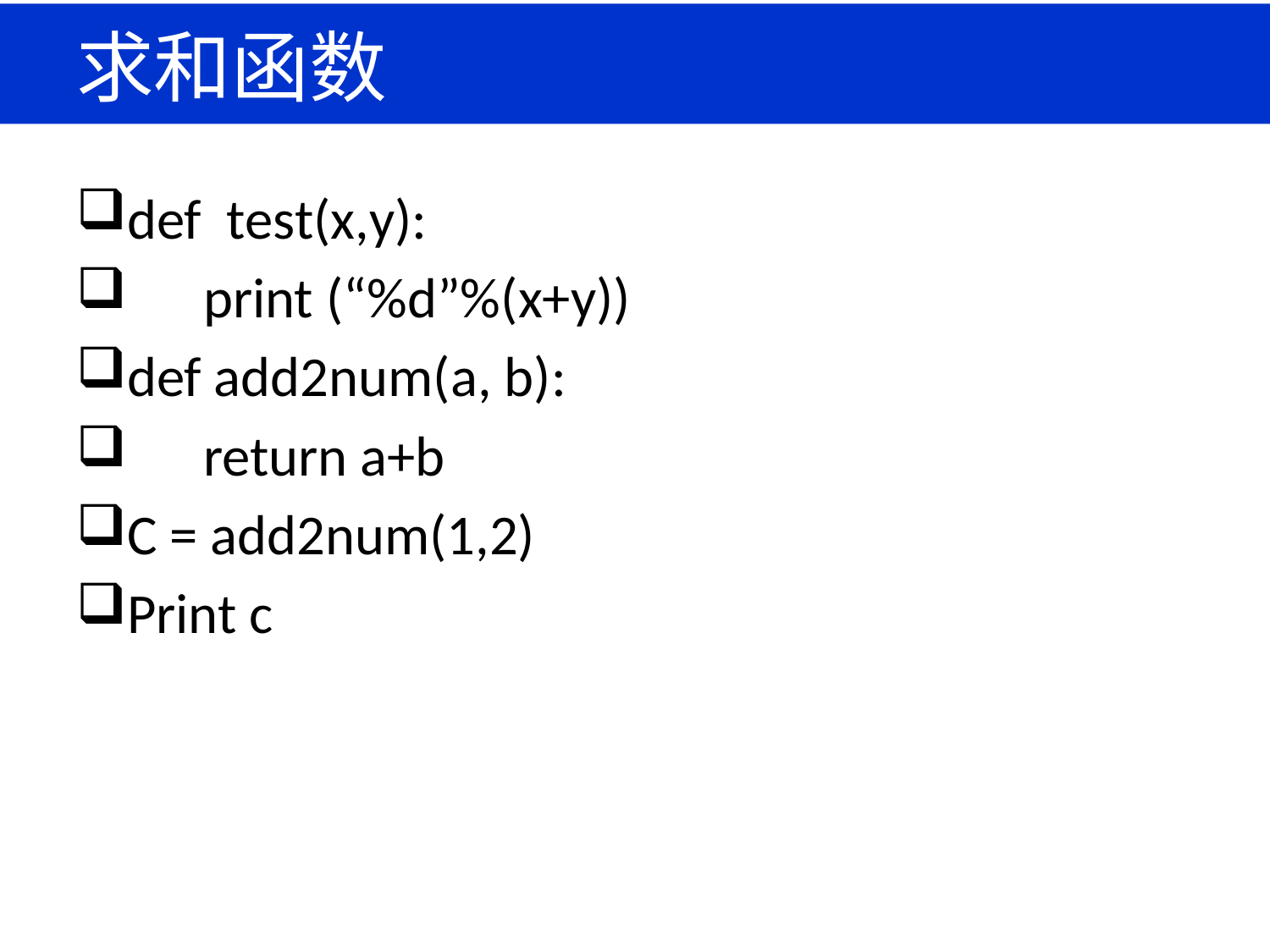

# 求和函数
def  test(x,y):
      print (“%d”%(x+y))
def add2num(a, b):
      return a+b
C = add2num(1,2)
Print c